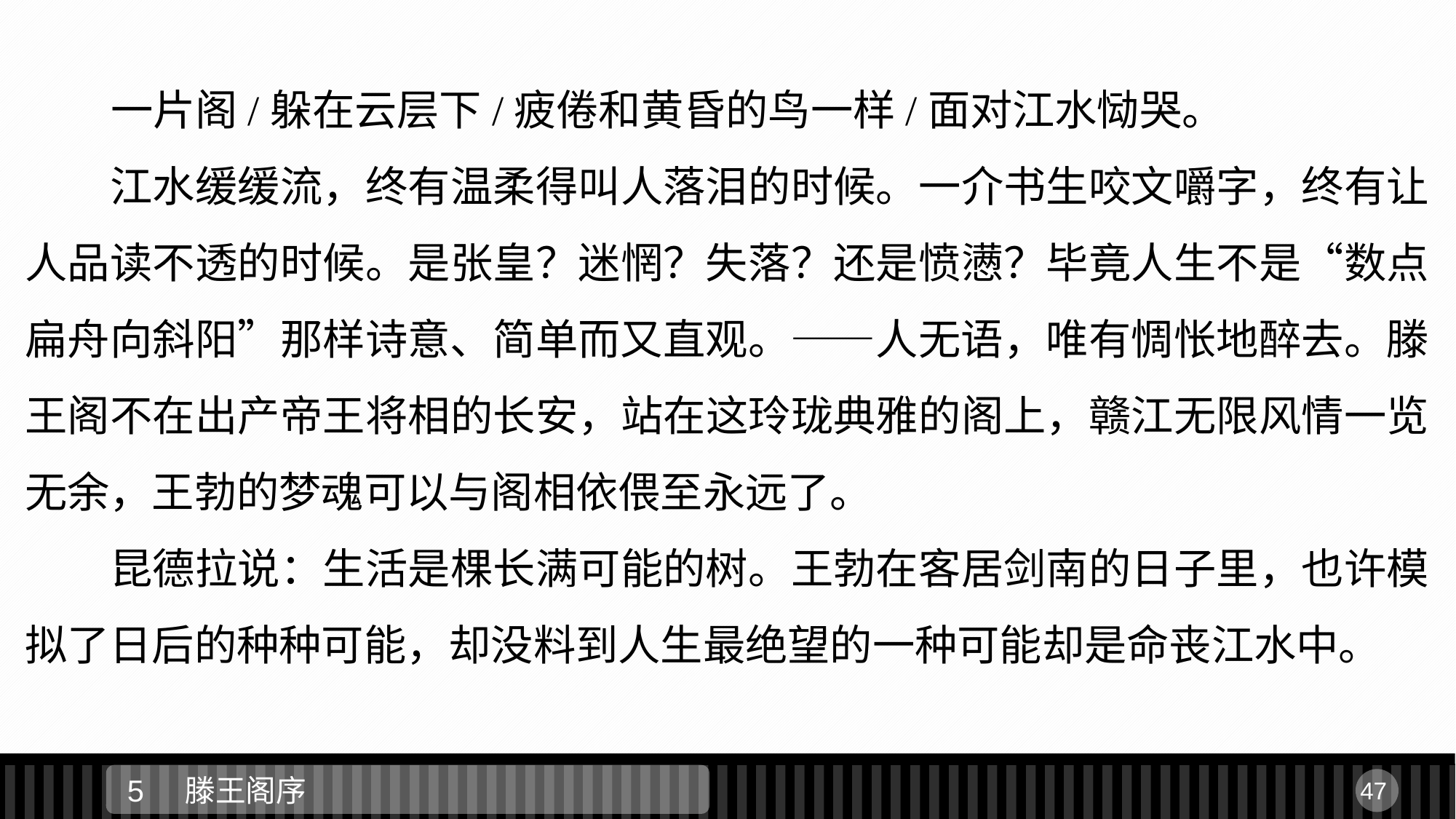

一片阁/躲在云层下/疲倦和黄昏的鸟一样/面对江水恸哭。
　　江水缓缓流，终有温柔得叫人落泪的时候。一介书生咬文嚼字，终有让人品读不透的时候。是张皇？迷惘？失落？还是愤懑？毕竟人生不是“数点扁舟向斜阳”那样诗意、简单而又直观。——人无语，唯有惆怅地醉去。滕王阁不在出产帝王将相的长安，站在这玲珑典雅的阁上，赣江无限风情一览无余，王勃的梦魂可以与阁相依偎至永远了。
　　昆德拉说：生活是棵长满可能的树。王勃在客居剑南的日子里，也许模拟了日后的种种可能，却没料到人生最绝望的一种可能却是命丧江水中。